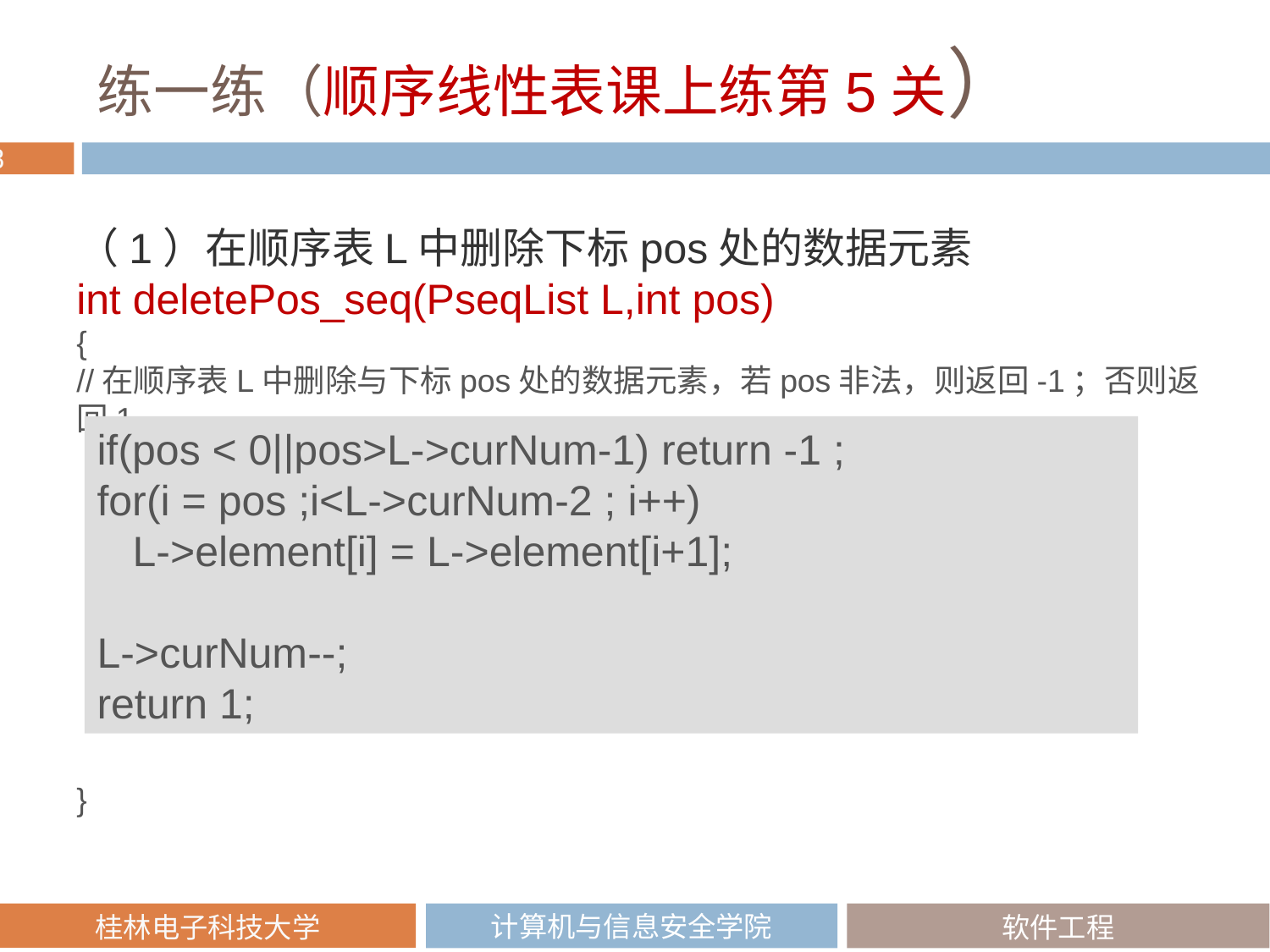

# 练一练（顺序线性表课上练第5关）

（1）在顺序表L中删除下标pos处的数据元素
int deletePos_seq(PseqList L,int pos)
{
//在顺序表L中删除与下标pos处的数据元素，若pos非法，则返回-1；否则返回1

}

if(pos < 0||pos>L->curNum-1) return -1 ;
for(i = pos ;i<L->curNum-2 ; i++)
   L->element[i] = L->element[i+1];

L->curNum--;
return 1;